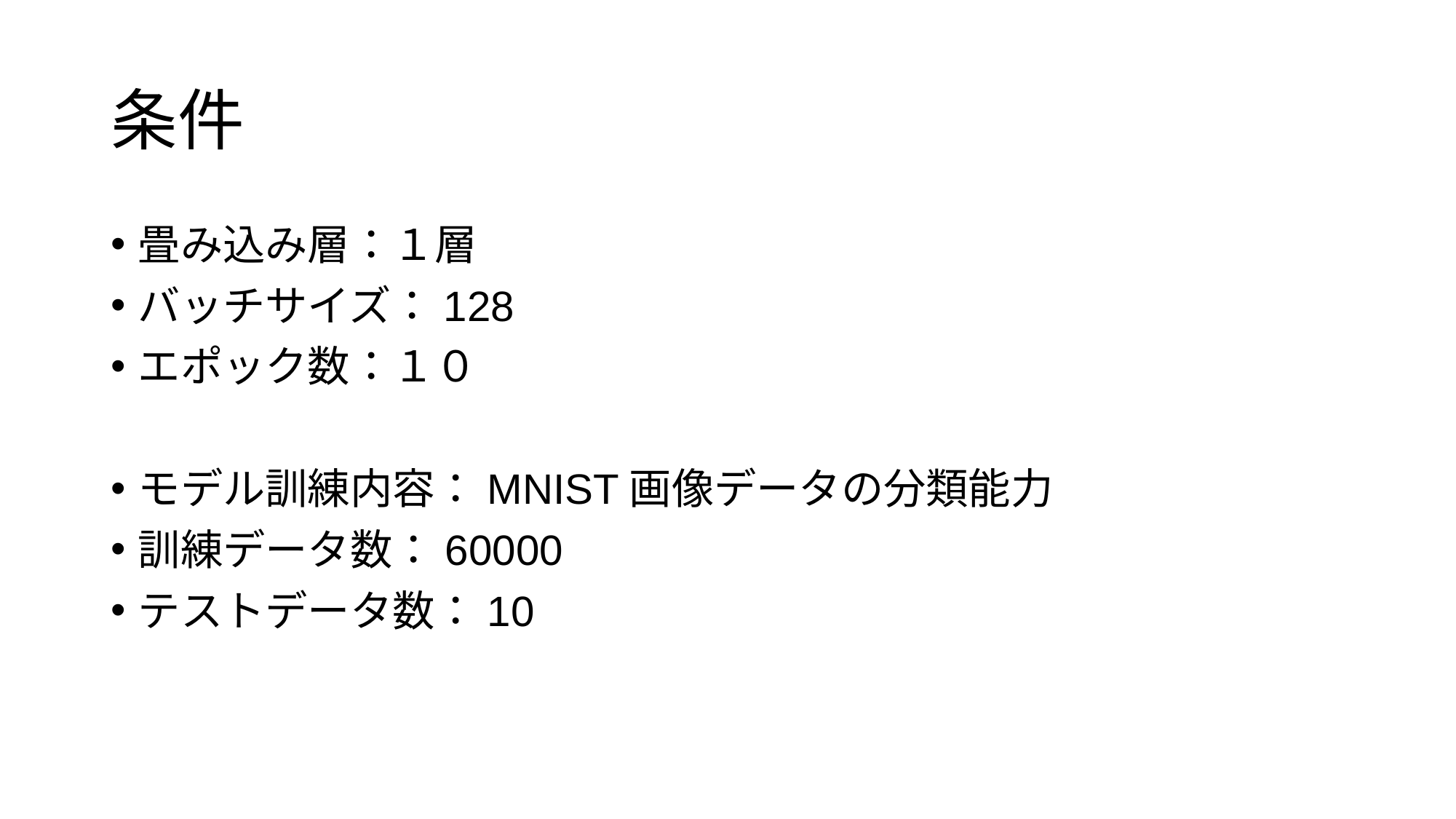

# 条件
畳み込み層：１層
バッチサイズ：128
エポック数：１０

モデル訓練内容：MNIST画像データの分類能力
訓練データ数：60000
テストデータ数：10